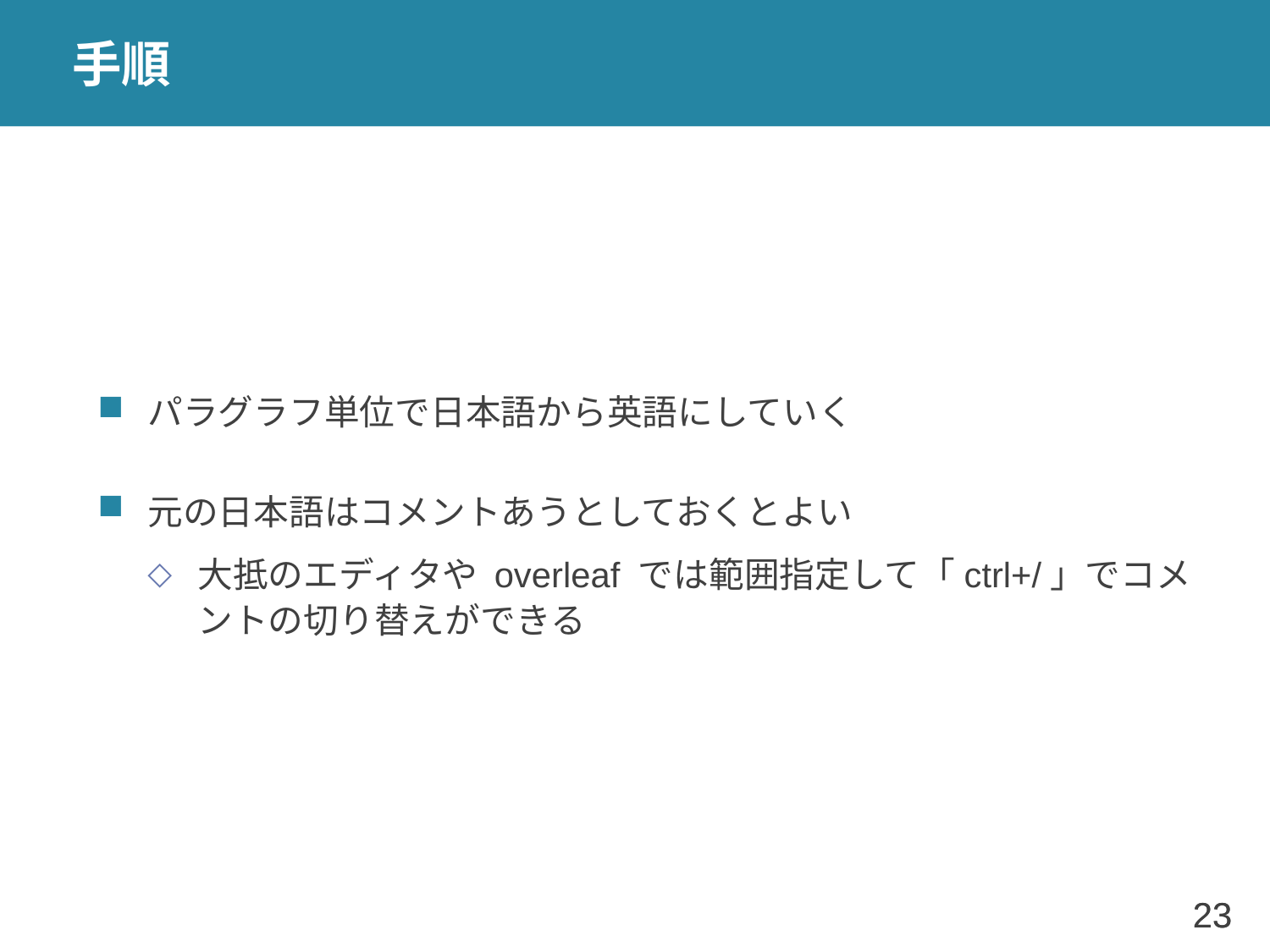

# 手順
パラグラフ単位で日本語から英語にしていく
元の日本語はコメントあうとしておくとよい
大抵のエディタや overleaf では範囲指定して「ctrl+/」でコメントの切り替えができる